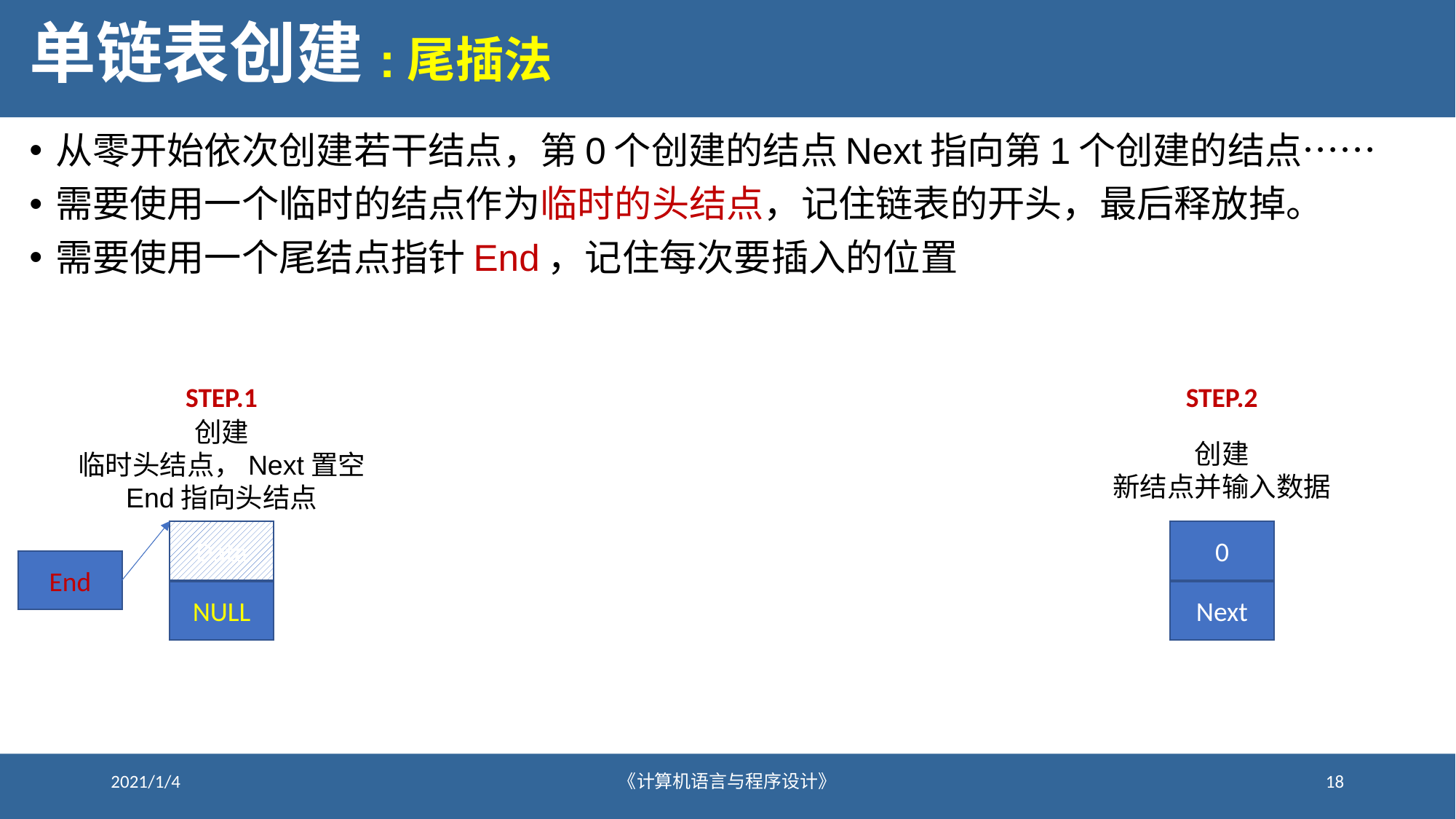

# 单链表创建:尾插法
从零开始依次创建若干结点，第0个创建的结点Next指向第1个创建的结点……
需要使用一个临时的结点作为临时的头结点，记住链表的开头，最后释放掉。
需要使用一个尾结点指针End，记住每次要插入的位置
STEP.1
STEP.2
创建
临时头结点，Next置空
End指向头结点
创建
新结点并输入数据
Data
NULL
0
Next
End
2021/1/4
《计算机语言与程序设计》
18